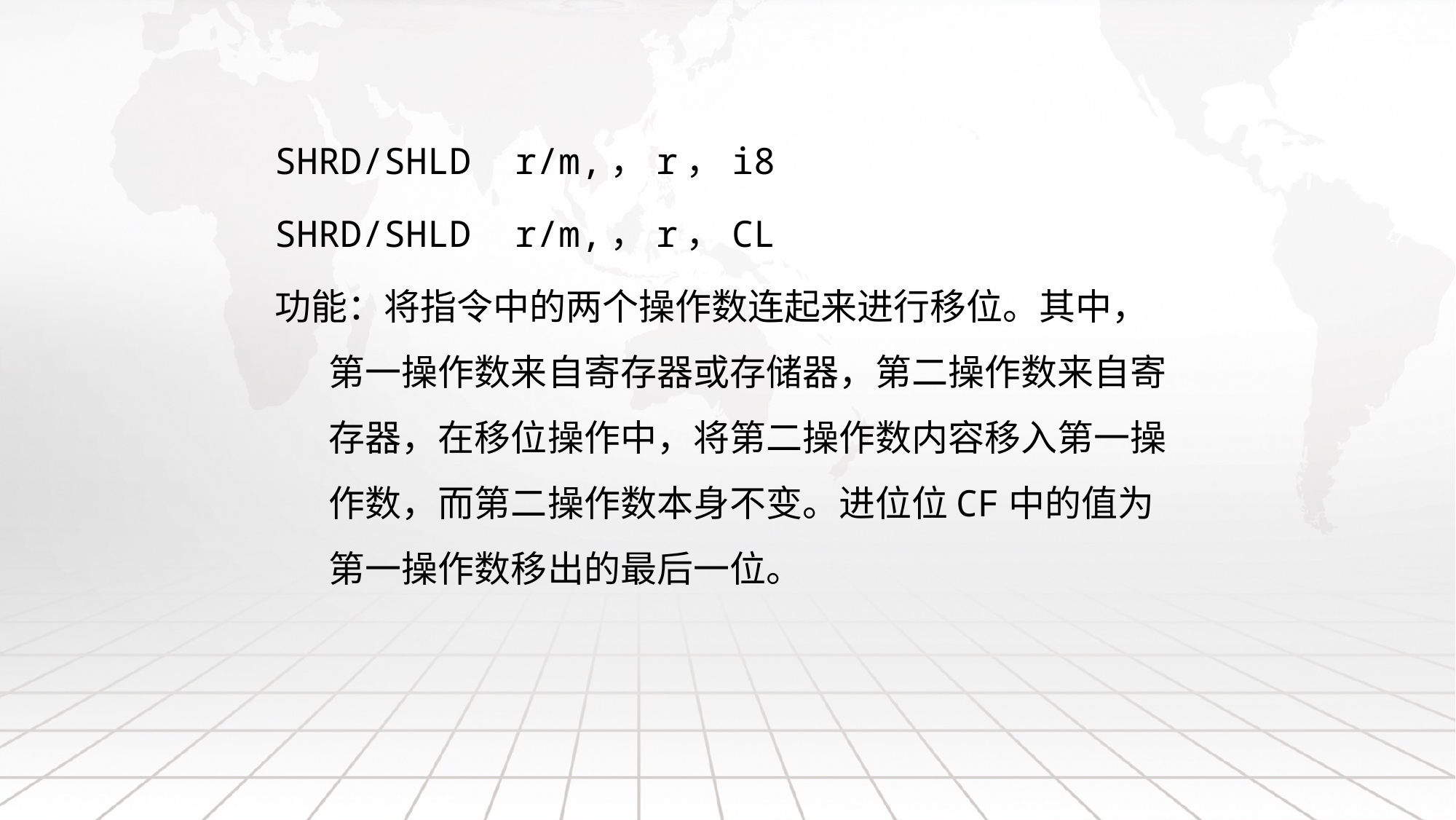

SHRD/SHLD  r/m,，r，i8
SHRD/SHLD  r/m,，r，CL
功能：将指令中的两个操作数连起来进行移位。其中，第一操作数来自寄存器或存储器，第二操作数来自寄存器，在移位操作中，将第二操作数内容移入第一操作数，而第二操作数本身不变。进位位CF中的值为第一操作数移出的最后一位。